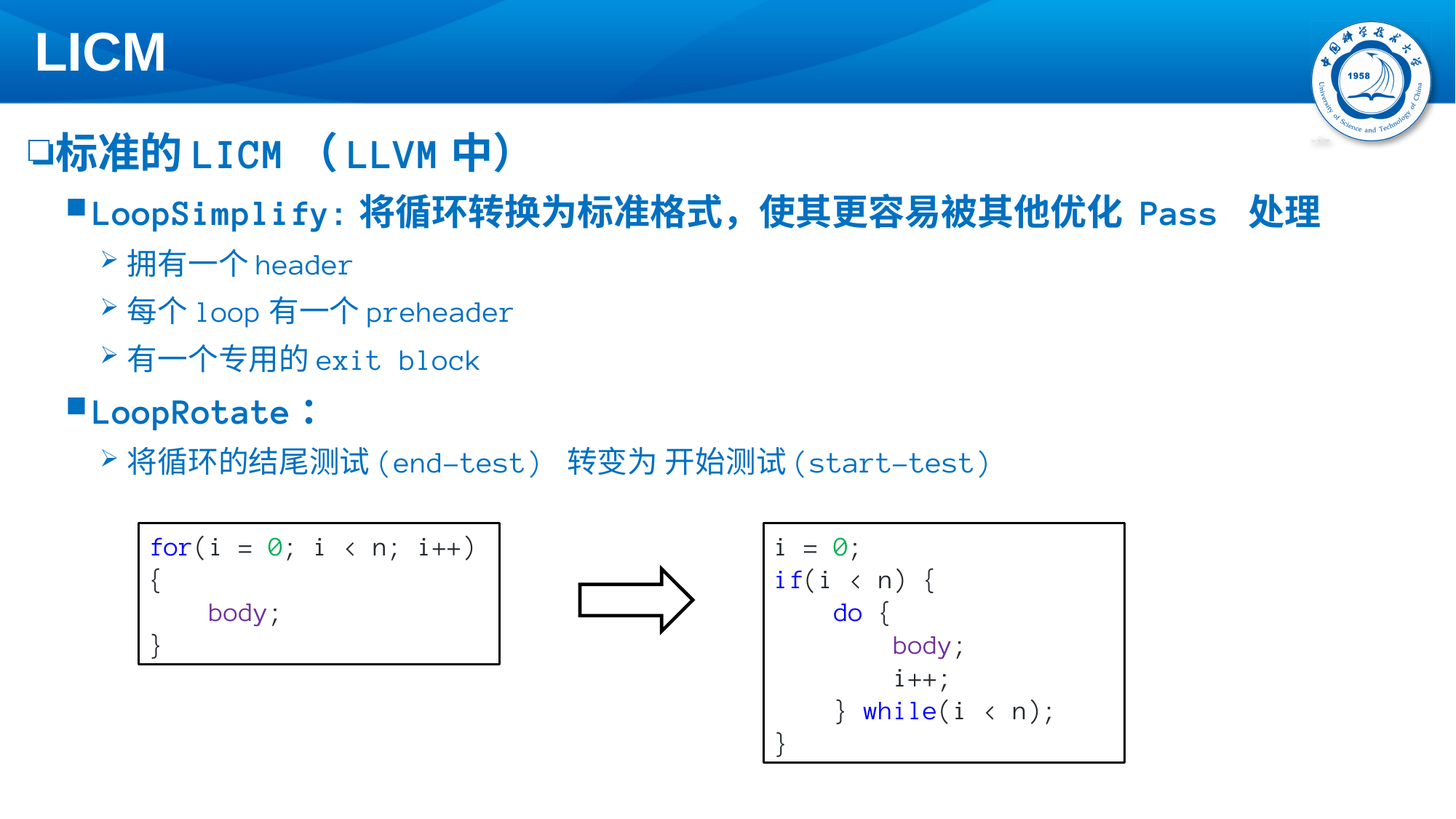

# LICM
标准的LICM（LLVM中）
LoopSimplify:将循环转换为标准格式，使其更容易被其他优化 Pass 处理
拥有一个header
每个loop有一个preheader
有一个专用的exit block
LoopRotate：
将循环的结尾测试(end-test) 转变为 开始测试(start-test)

for(i = 0; i < n; i++) {
    body;
}
i = 0;
if(i < n) {
    do {
        body;
        i++;
    } while(i < n);
}